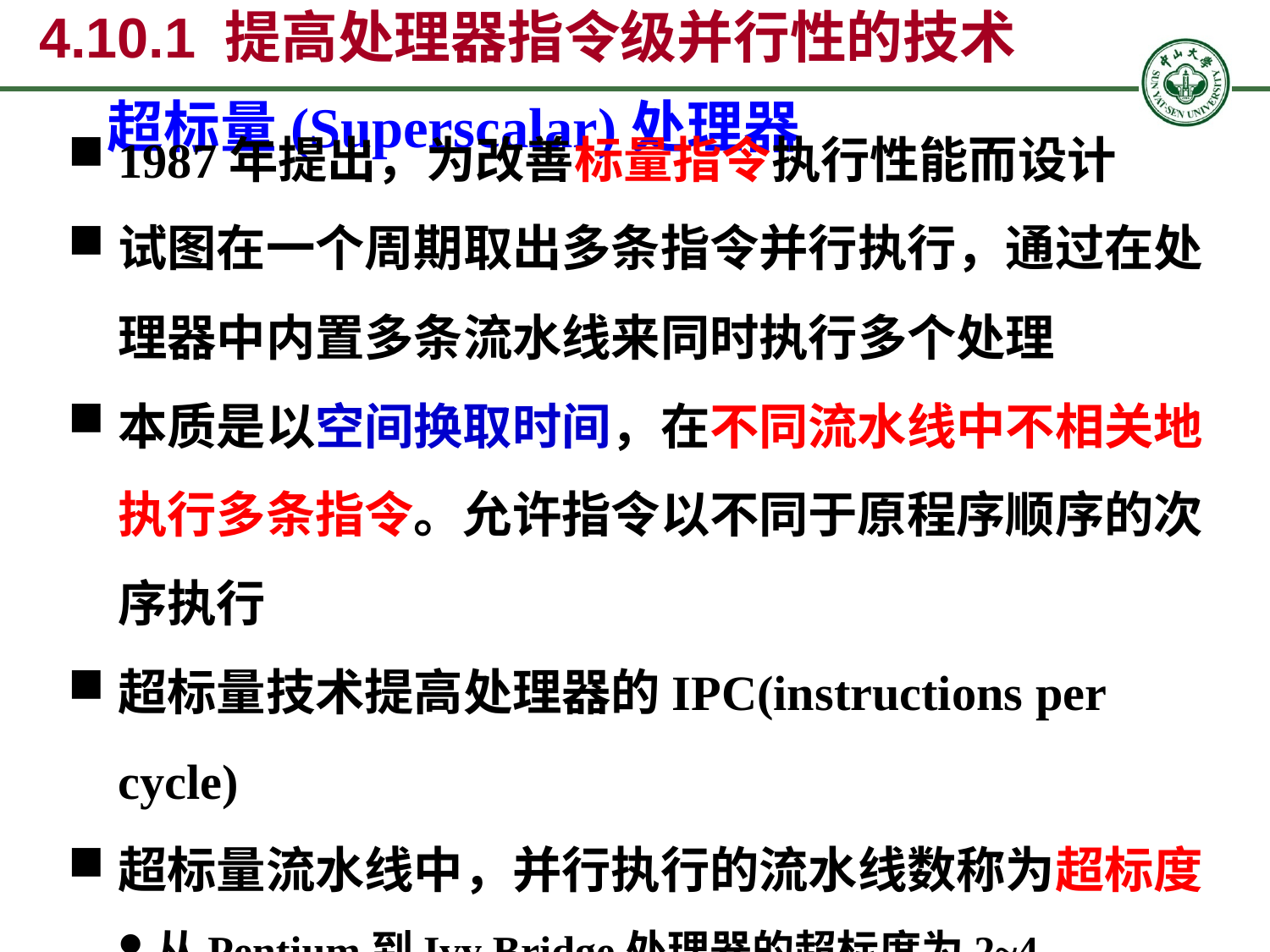

4.10.1 提高处理器指令级并行性的技术
超标量(Superscalar)处理器
1987年提出，为改善标量指令执行性能而设计
试图在一个周期取出多条指令并行执行，通过在处理器中内置多条流水线来同时执行多个处理
本质是以空间换取时间，在不同流水线中不相关地执行多条指令。允许指令以不同于原程序顺序的次序执行
超标量技术提高处理器的IPC(instructions per cycle)
超标量流水线中，并行执行的流水线数称为超标度
从Pentium到Ivy Bridge处理器的超标度为2~4